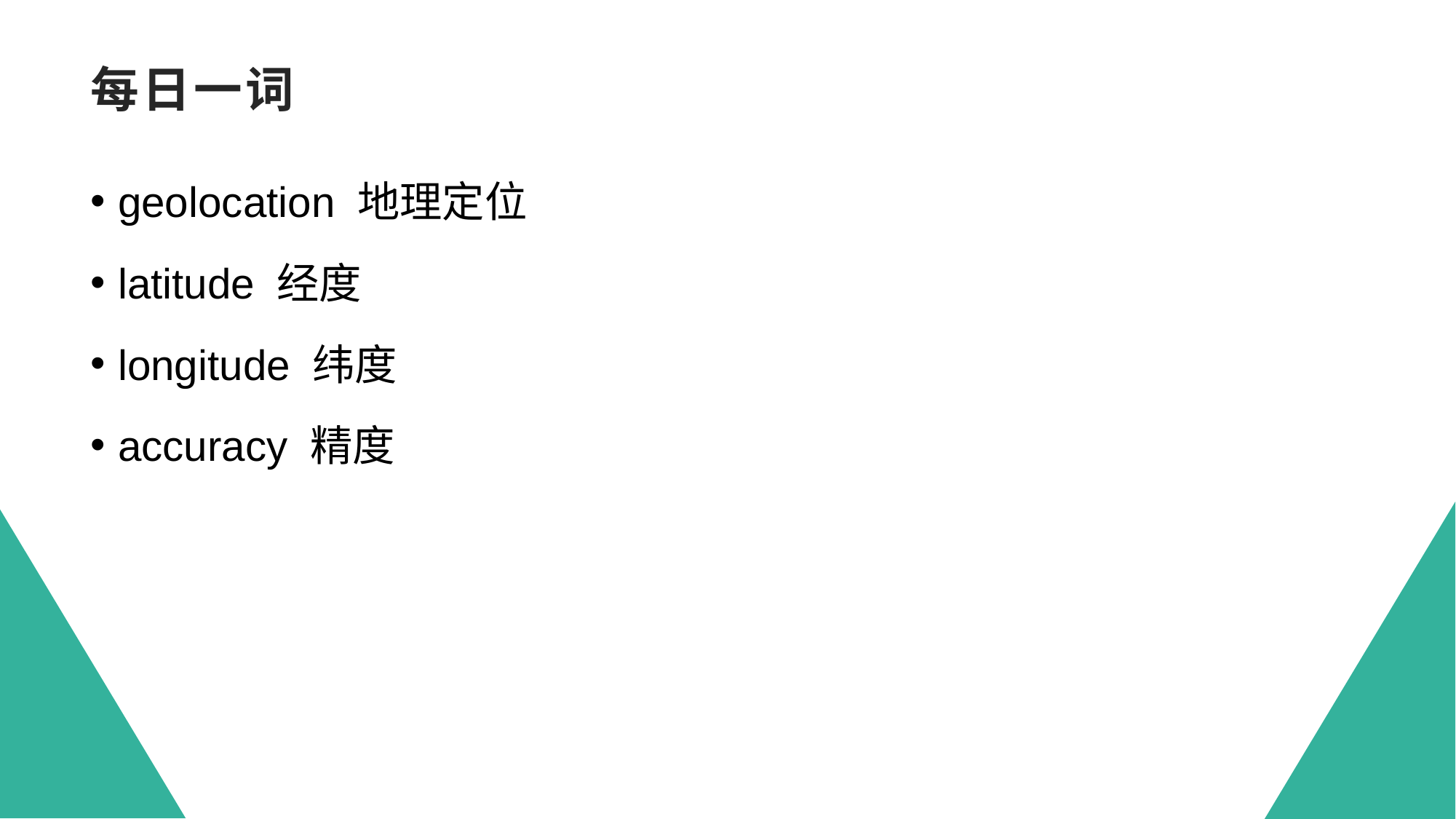

# 每日一词
geolocation 地理定位
latitude 经度
longitude 纬度
accuracy 精度